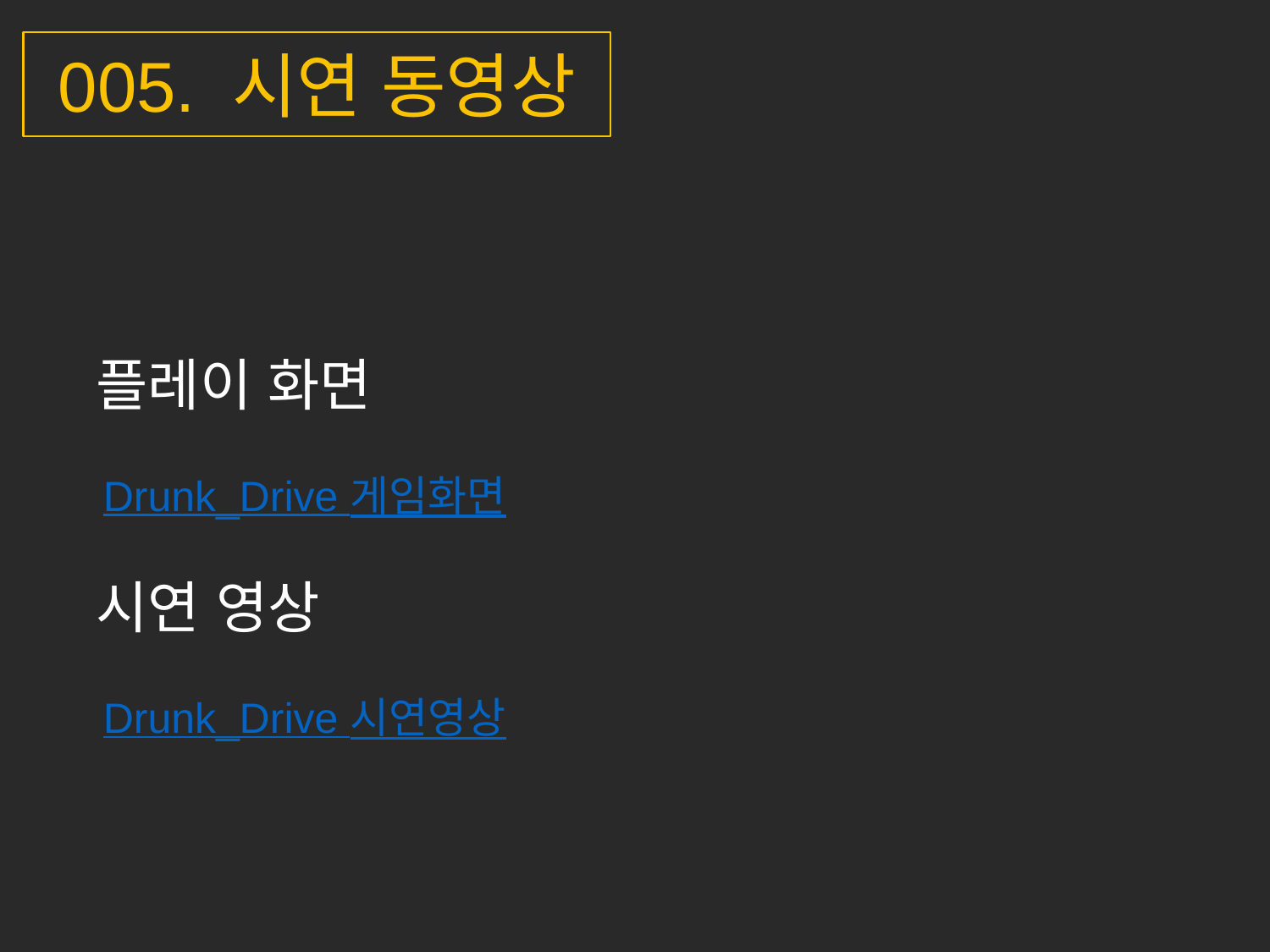

005. 시연 동영상
플레이 화면
Drunk_Drive 게임화면
시연 영상
Drunk_Drive 시연영상